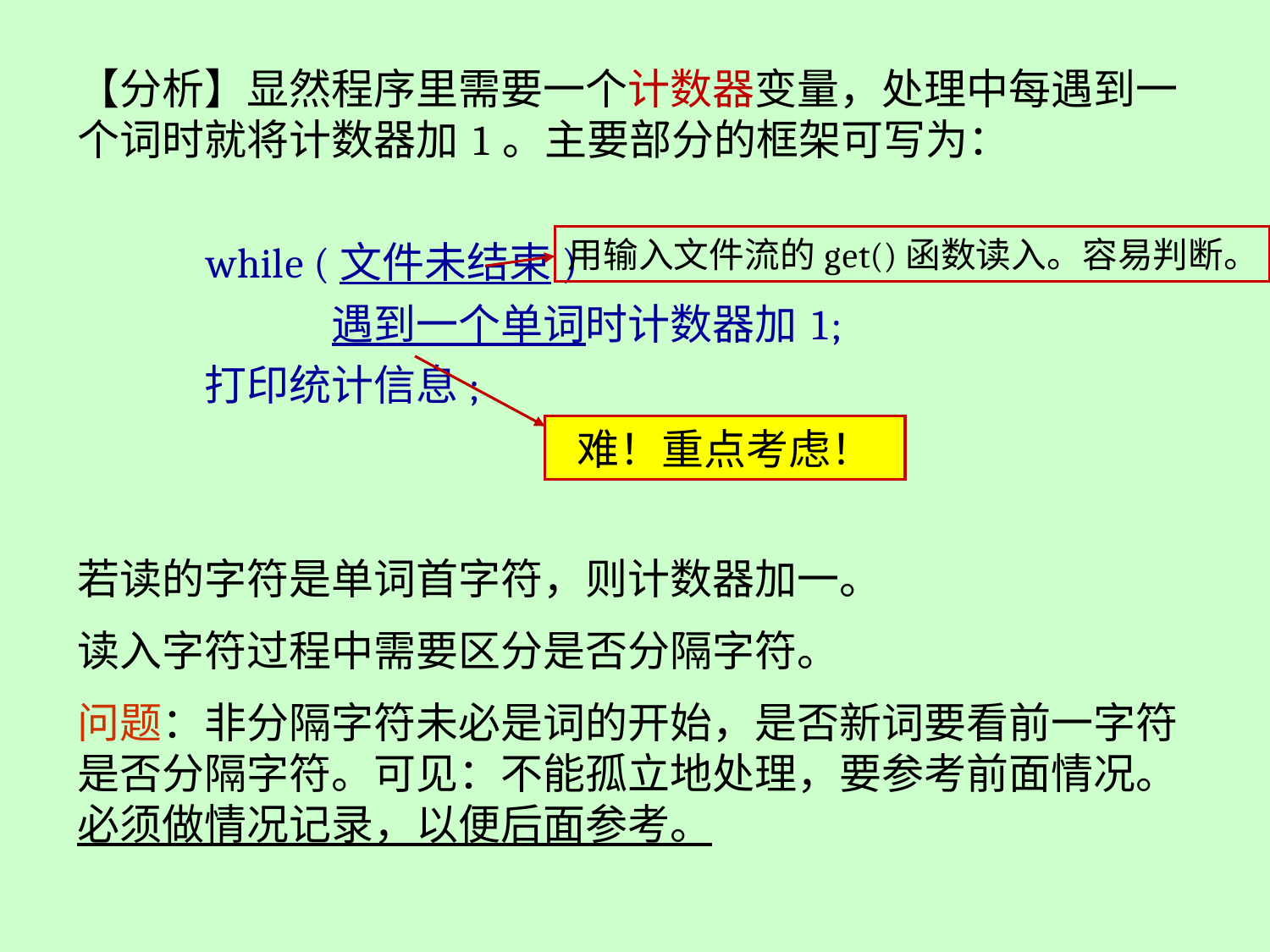

【分析】显然程序里需要一个计数器变量，处理中每遇到一个词时就将计数器加1。主要部分的框架可写为：

	while (文件未结束)
    		遇到一个单词时计数器加1;
	打印统计信息;
用输入文件流的get()函数读入。容易判断。

难！重点考虑！
若读的字符是单词首字符，则计数器加一。
读入字符过程中需要区分是否分隔字符。
问题：非分隔字符未必是词的开始，是否新词要看前一字符是否分隔字符。可见：不能孤立地处理，要参考前面情况。必须做情况记录，以便后面参考。
111